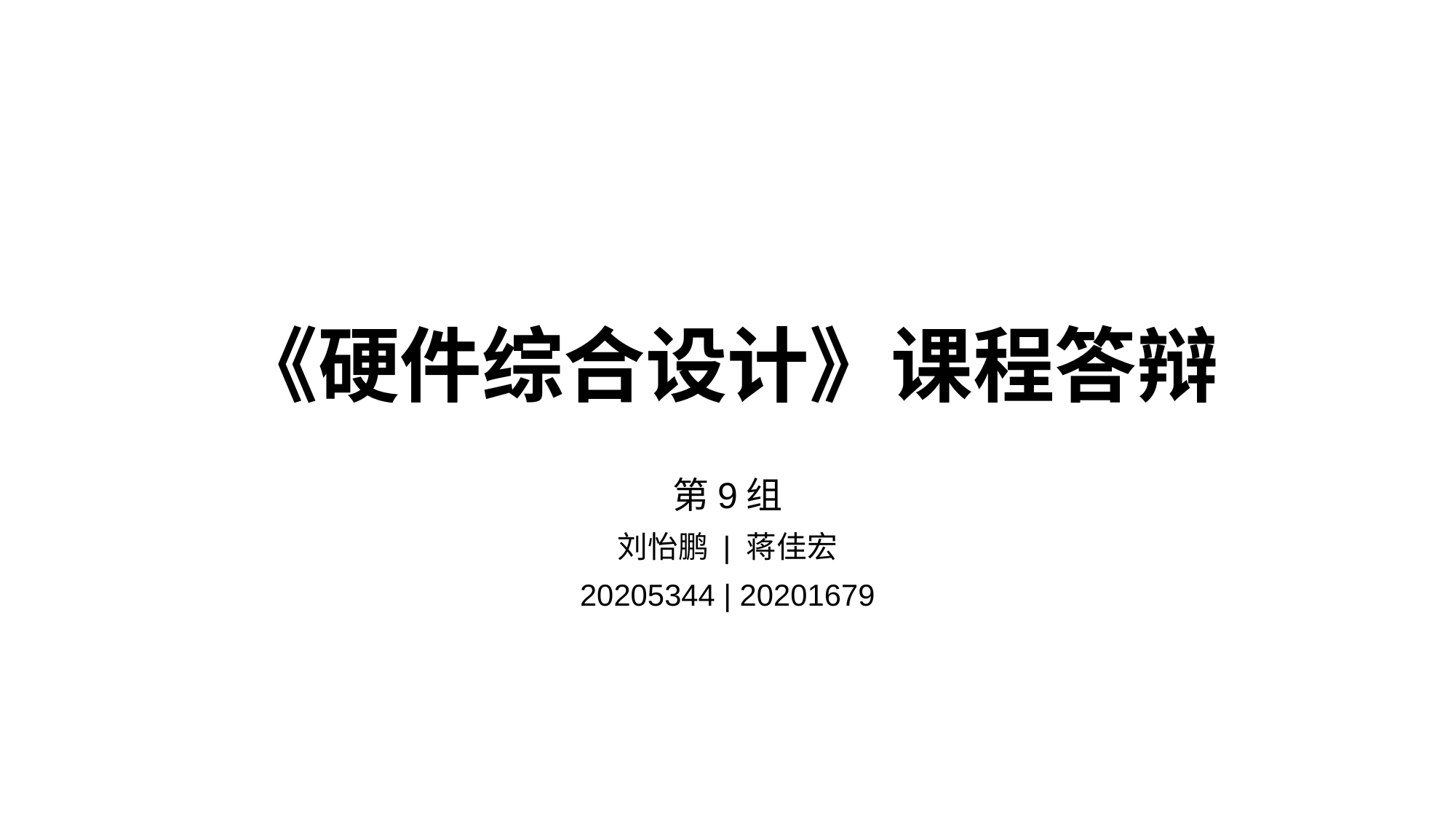

# 《硬件综合设计》课程答辩
第9组
刘怡鹏 | 蒋佳宏
20205344 | 20201679